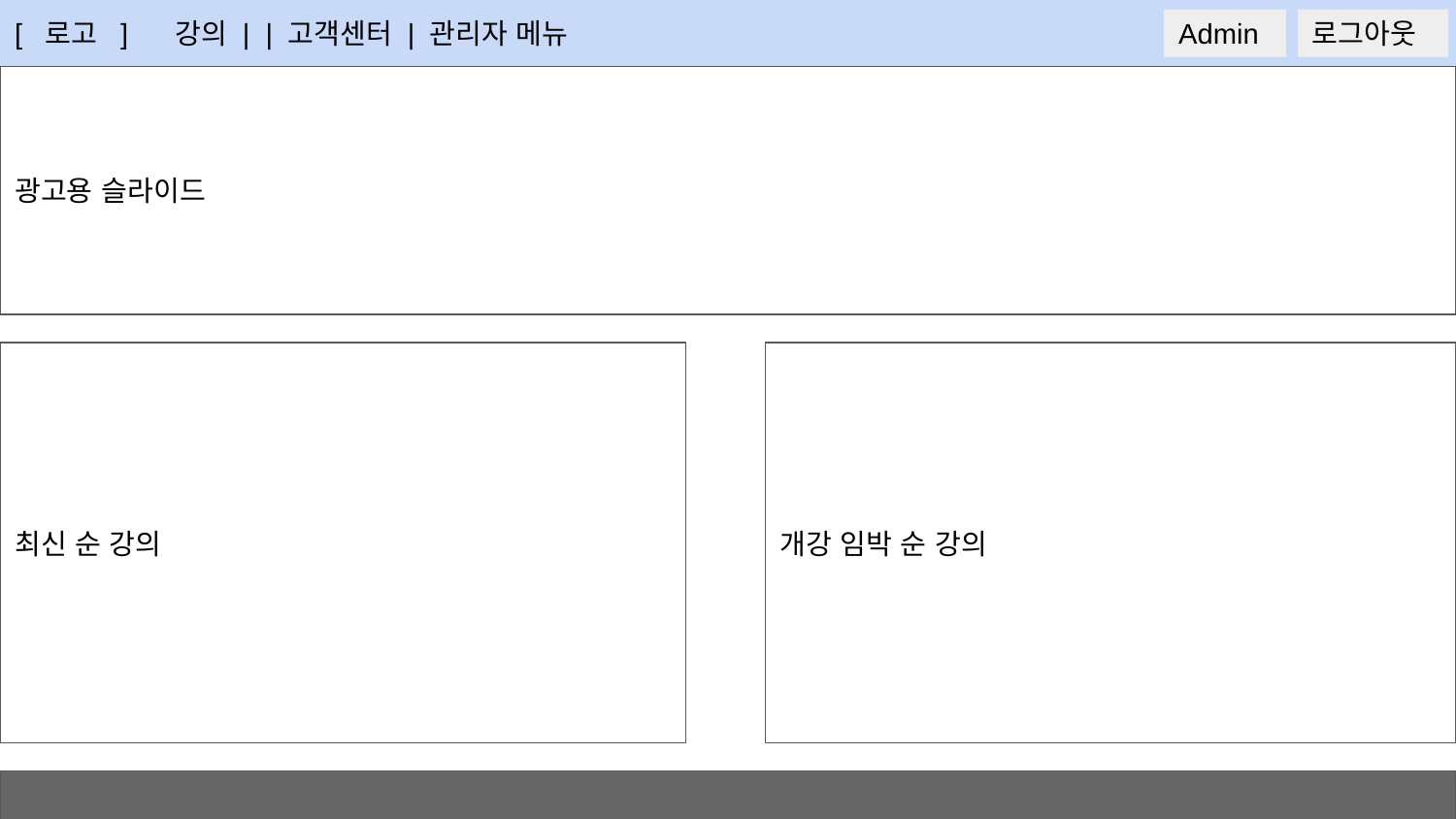

[  로고  ]     강의 |  | 고객센터 | 관리자 메뉴
index
Admin
로그아웃
광고용 슬라이드
최신 순 강의
개강 임박 순 강의
Copyright all right reserved coDream.